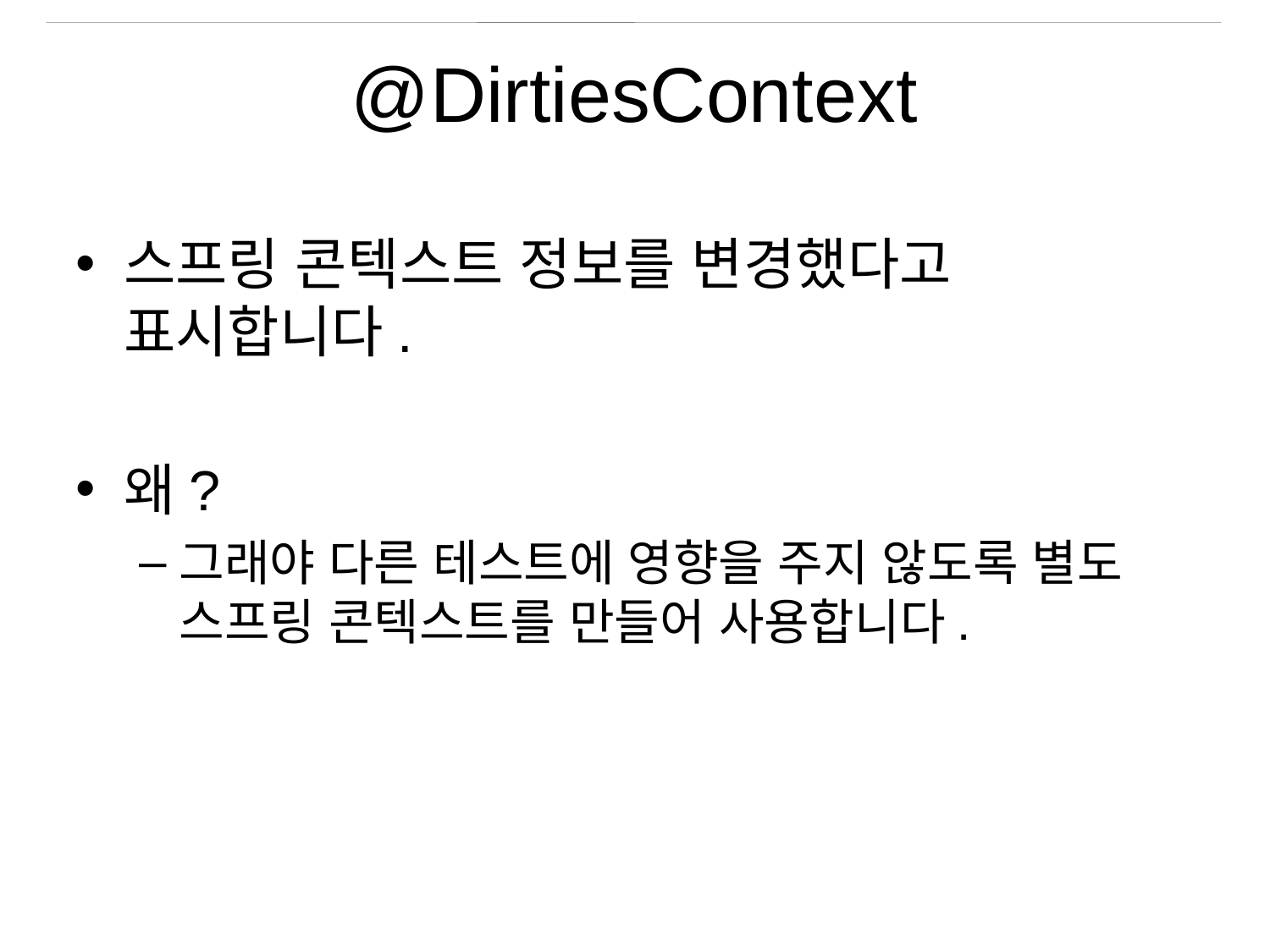

# @DirtiesContext
스프링 콘텍스트 정보를 변경했다고 표시합니다.

왜?
그래야 다른 테스트에 영향을 주지 않도록 별도 스프링 콘텍스트를 만들어 사용합니다.